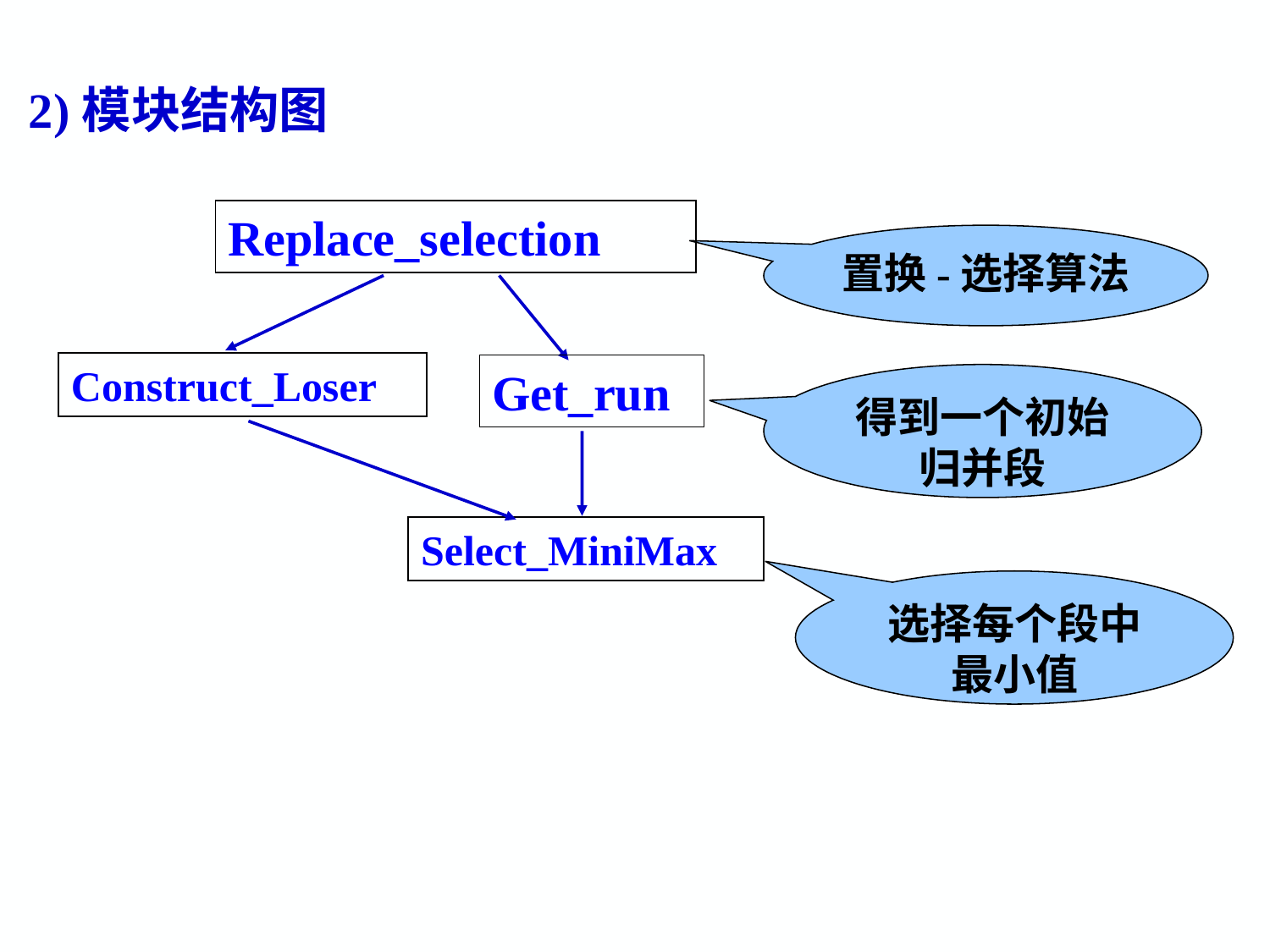

2)模块结构图
Replace_selection
置换-选择算法

Construct_Loser
Get_run
得到一个初始归并段

Select_MiniMax
选择每个段中最小值